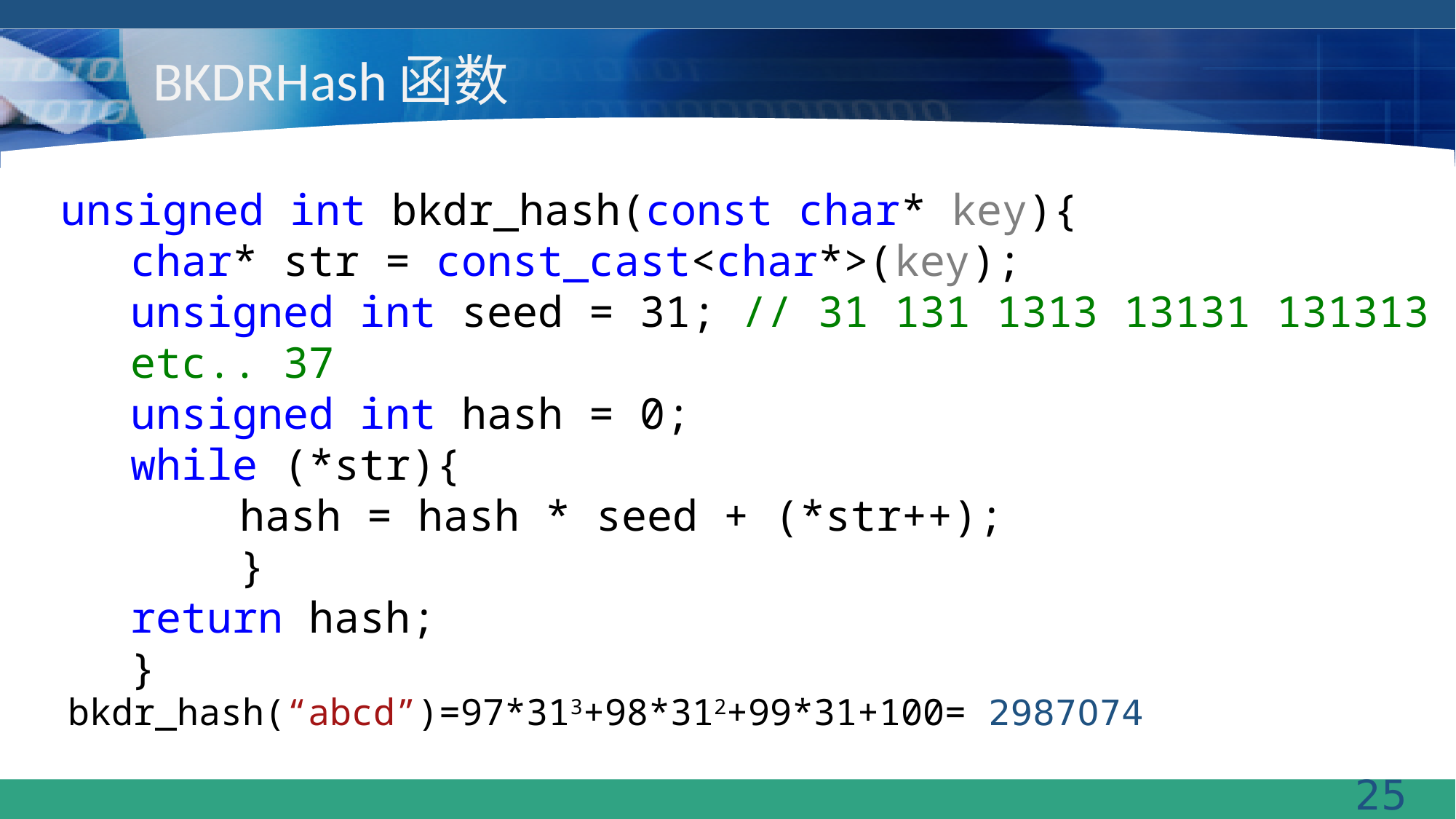

# BKDRHash函数
unsigned int bkdr_hash(const char* key){
char* str = const_cast<char*>(key);
unsigned int seed = 31; // 31 131 1313 13131 131313 etc.. 37
unsigned int hash = 0;
while (*str){
	hash = hash * seed + (*str++);
	}
return hash;
}
bkdr_hash(“abcd”)=97*313+98*312+99*31+100= 2987074